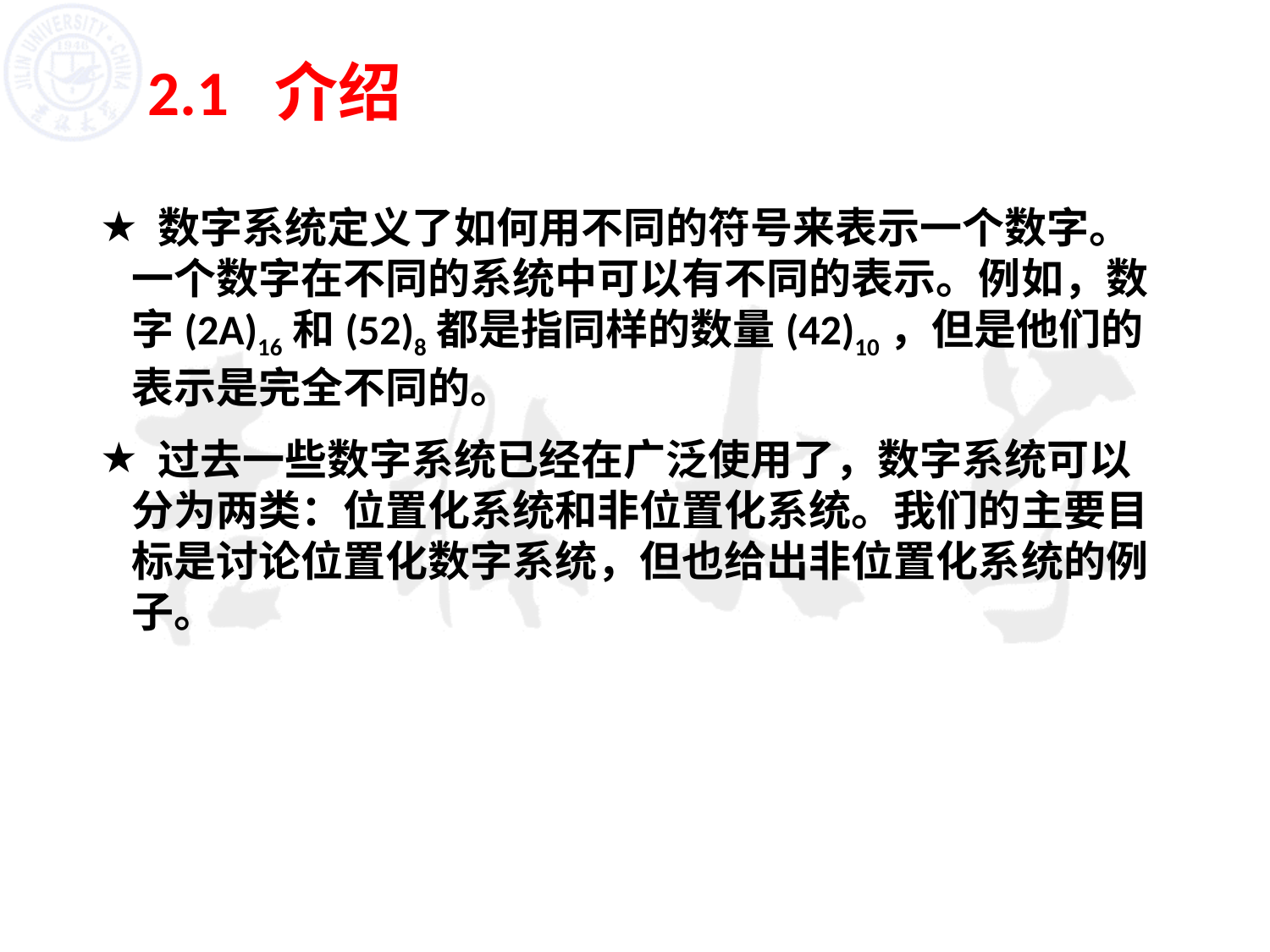

# 2.1	介绍
 数字系统定义了如何用不同的符号来表示一个数字。一个数字在不同的系统中可以有不同的表示。例如，数字(2A)16和(52)8都是指同样的数量(42)10，但是他们的表示是完全不同的。
 过去一些数字系统已经在广泛使用了，数字系统可以分为两类：位置化系统和非位置化系统。我们的主要目标是讨论位置化数字系统，但也给出非位置化系统的例子。